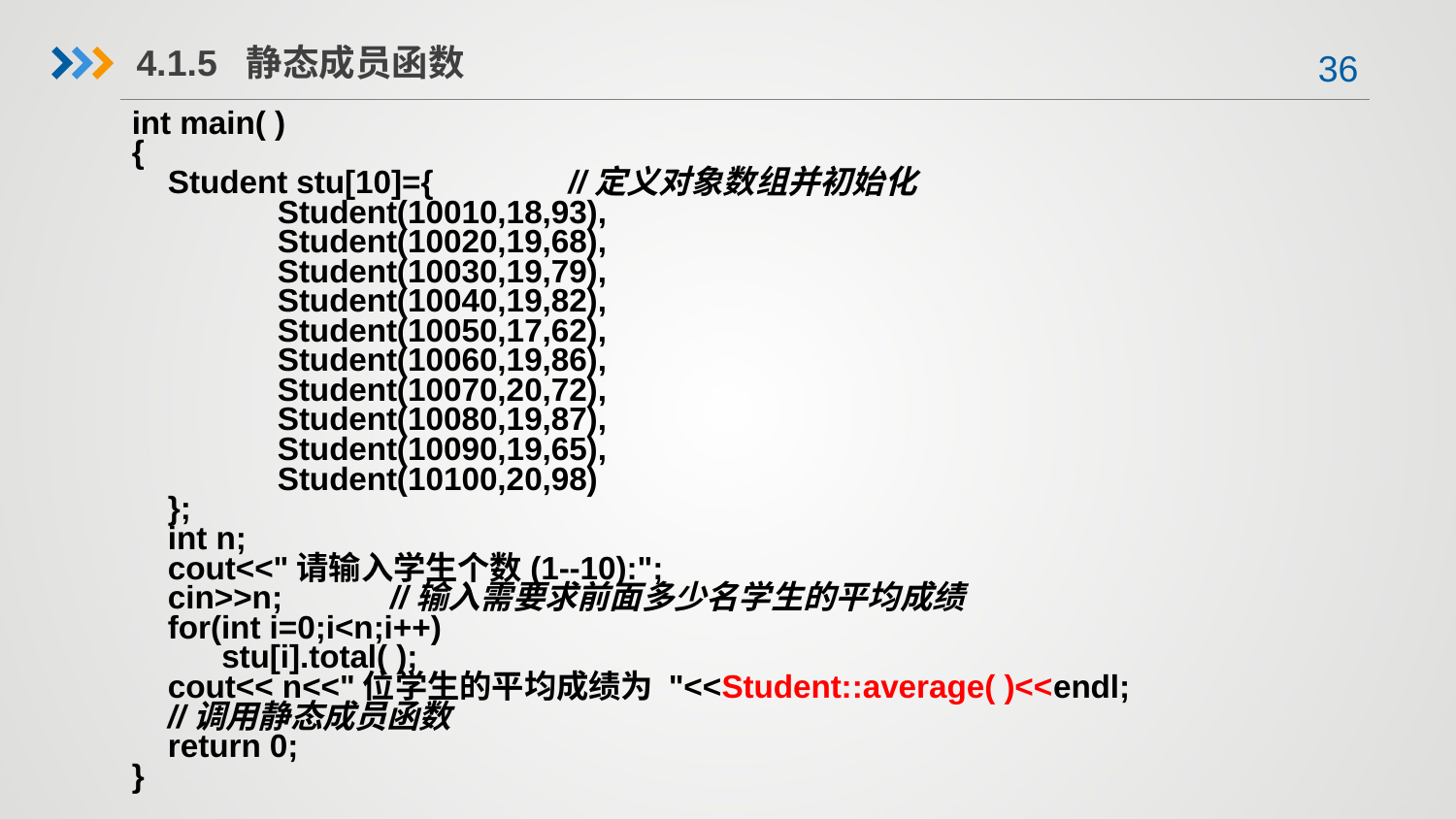

4.1.5  静态成员函数
int main( )
{
    Student stu[10]={               //定义对象数组并初始化
    	Student(10010,18,93),
	Student(10020,19,68),
    	Student(10030,19,79),
    	Student(10040,19,82),
    	Student(10050,17,62),
    	Student(10060,19,86),
    	Student(10070,20,72),
    	Student(10080,19,87),
    	Student(10090,19,65),
    	Student(10100,20,98)
    };
    int n;
    cout<<"请输入学生个数(1--10):";
    cin>>n;            //输入需要求前面多少名学生的平均成绩
    for(int i=0;i<n;i++)
          stu[i].total( );
    cout<< n<<"位学生的平均成绩为 "<<Student::average( )<<endl;
    //调用静态成员函数
    return 0;
}